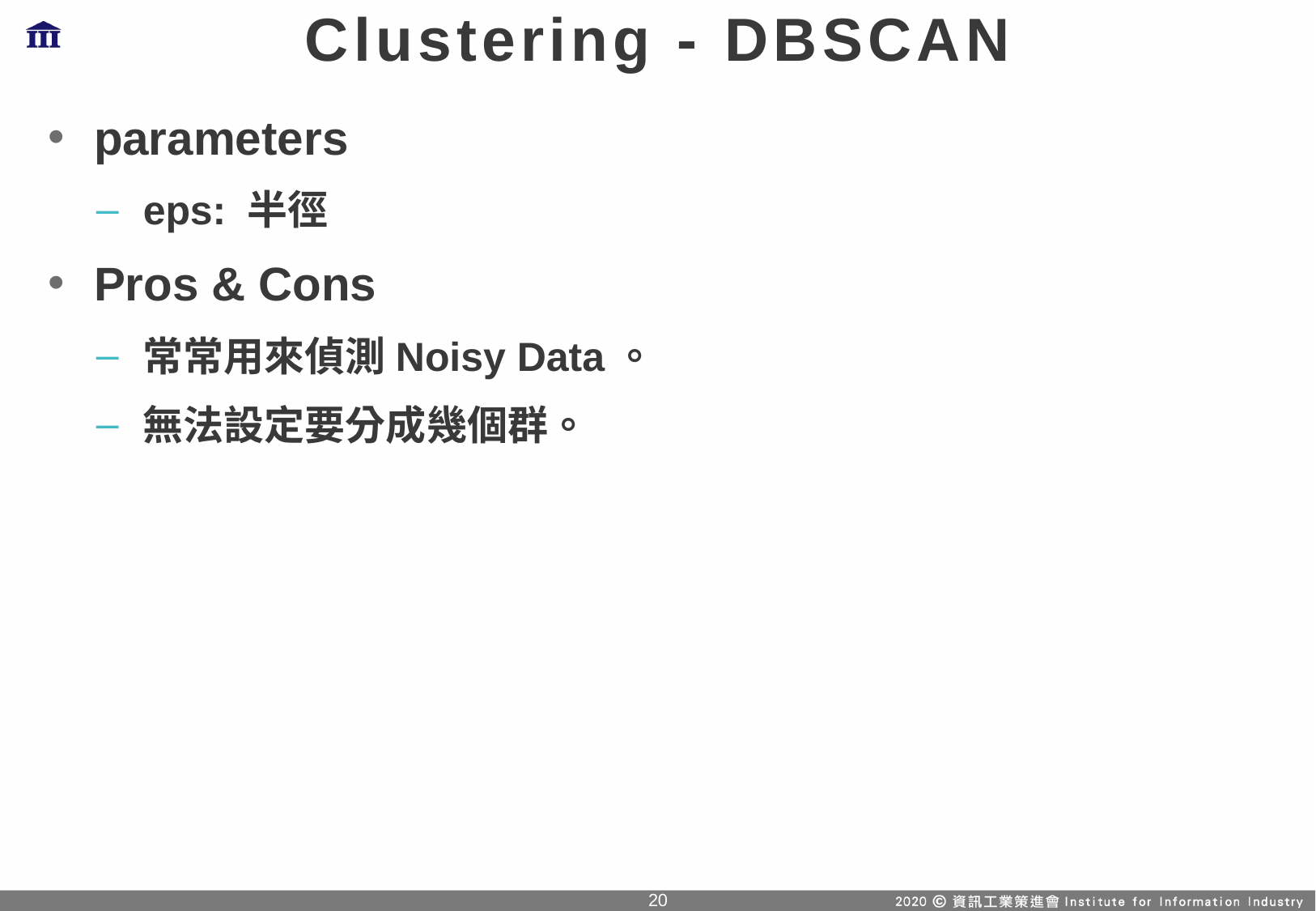

# Clustering - DBSCAN
parameters
eps: 半徑
Pros & Cons
常常用來偵測Noisy Data。
無法設定要分成幾個群。
20